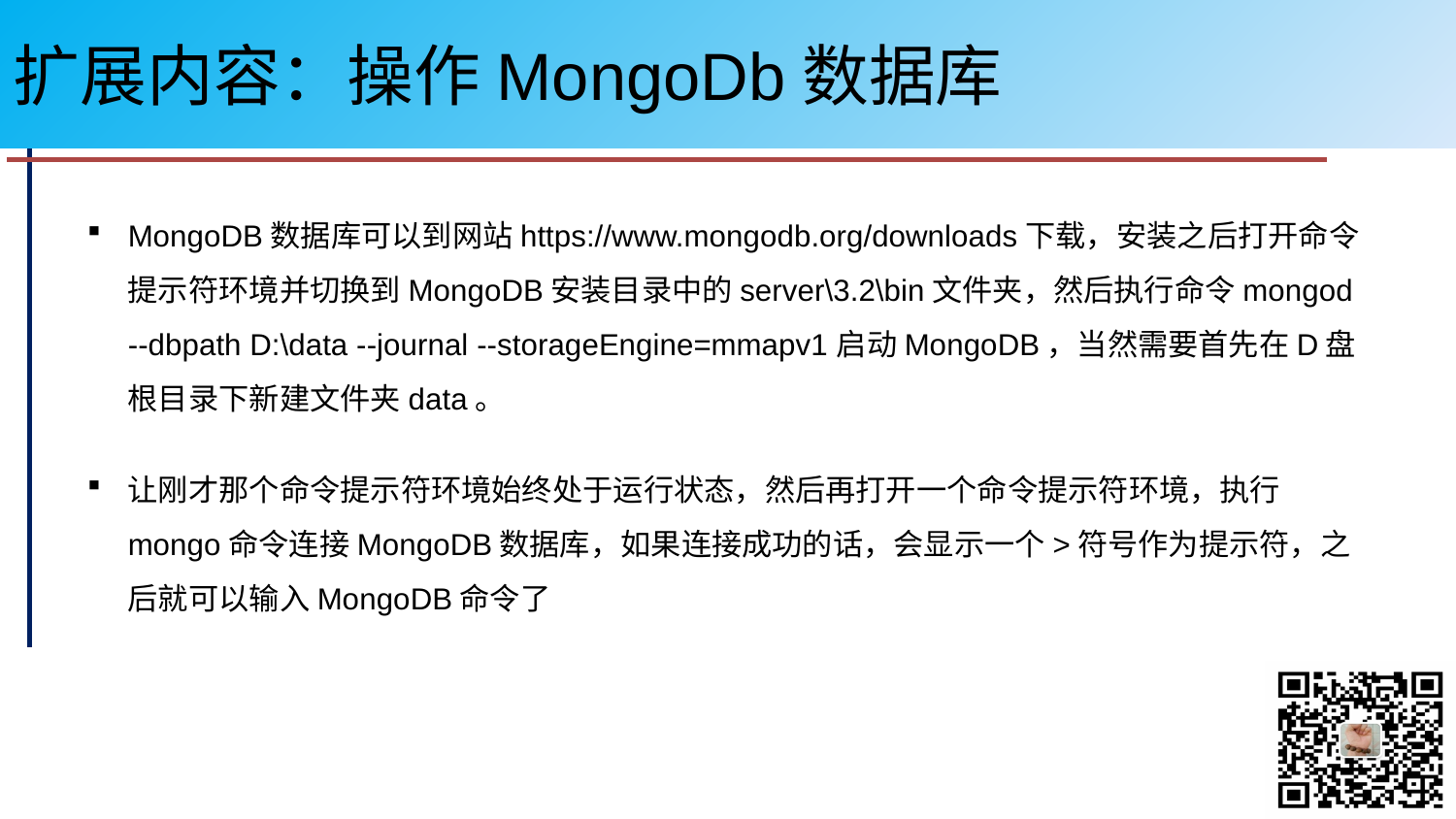

# 扩展内容：操作MongoDb数据库
MongoDB数据库可以到网站https://www.mongodb.org/downloads下载，安装之后打开命令提示符环境并切换到MongoDB安装目录中的server\3.2\bin文件夹，然后执行命令mongod --dbpath D:\data --journal --storageEngine=mmapv1启动MongoDB，当然需要首先在D盘根目录下新建文件夹data。
让刚才那个命令提示符环境始终处于运行状态，然后再打开一个命令提示符环境，执行mongo命令连接MongoDB数据库，如果连接成功的话，会显示一个>符号作为提示符，之后就可以输入MongoDB命令了